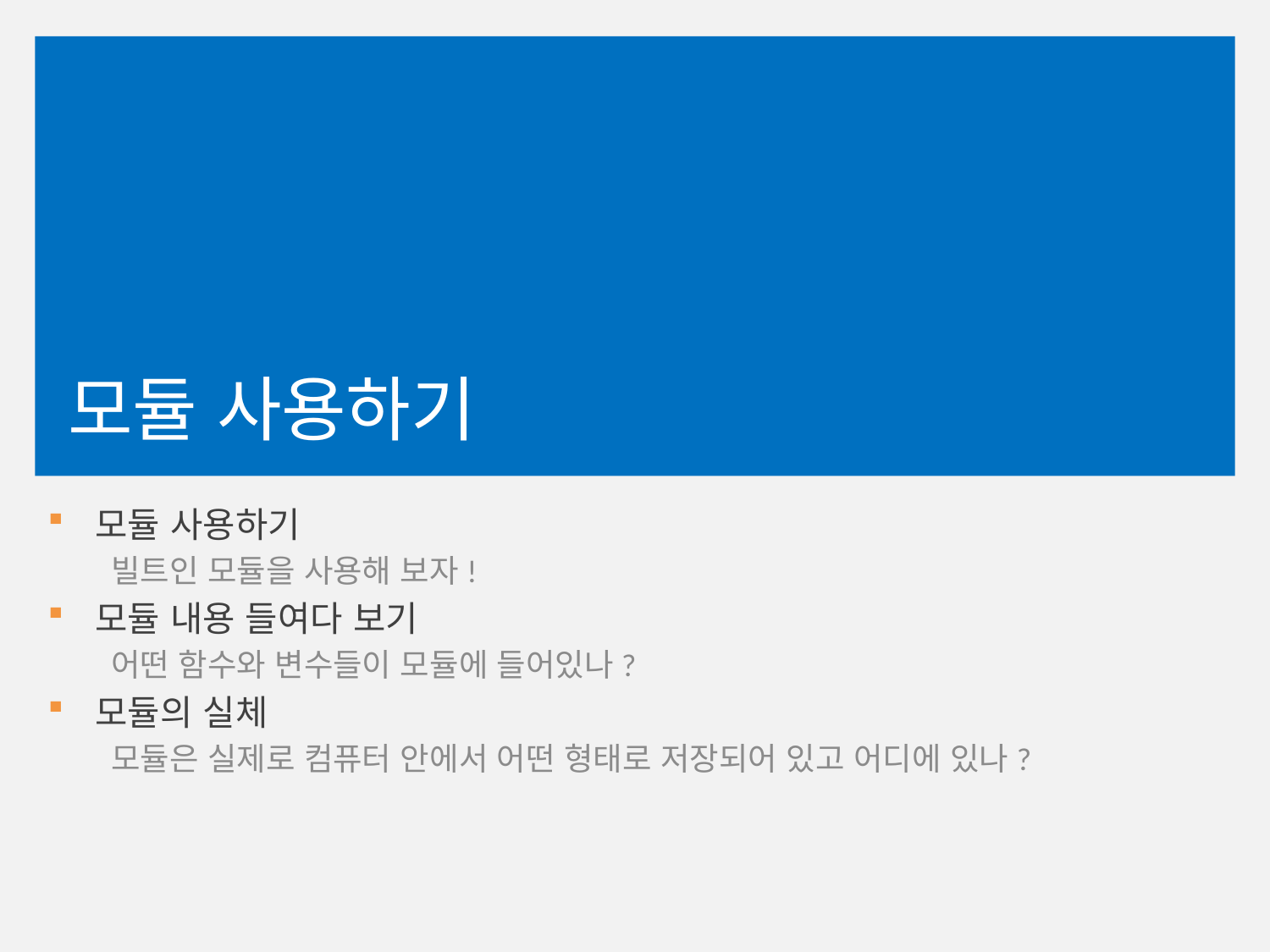

# 모듈 사용하기
모듈 사용하기
빌트인 모듈을 사용해 보자!
모듈 내용 들여다 보기
어떤 함수와 변수들이 모듈에 들어있나?
모듈의 실체
모듈은 실제로 컴퓨터 안에서 어떤 형태로 저장되어 있고 어디에 있나?